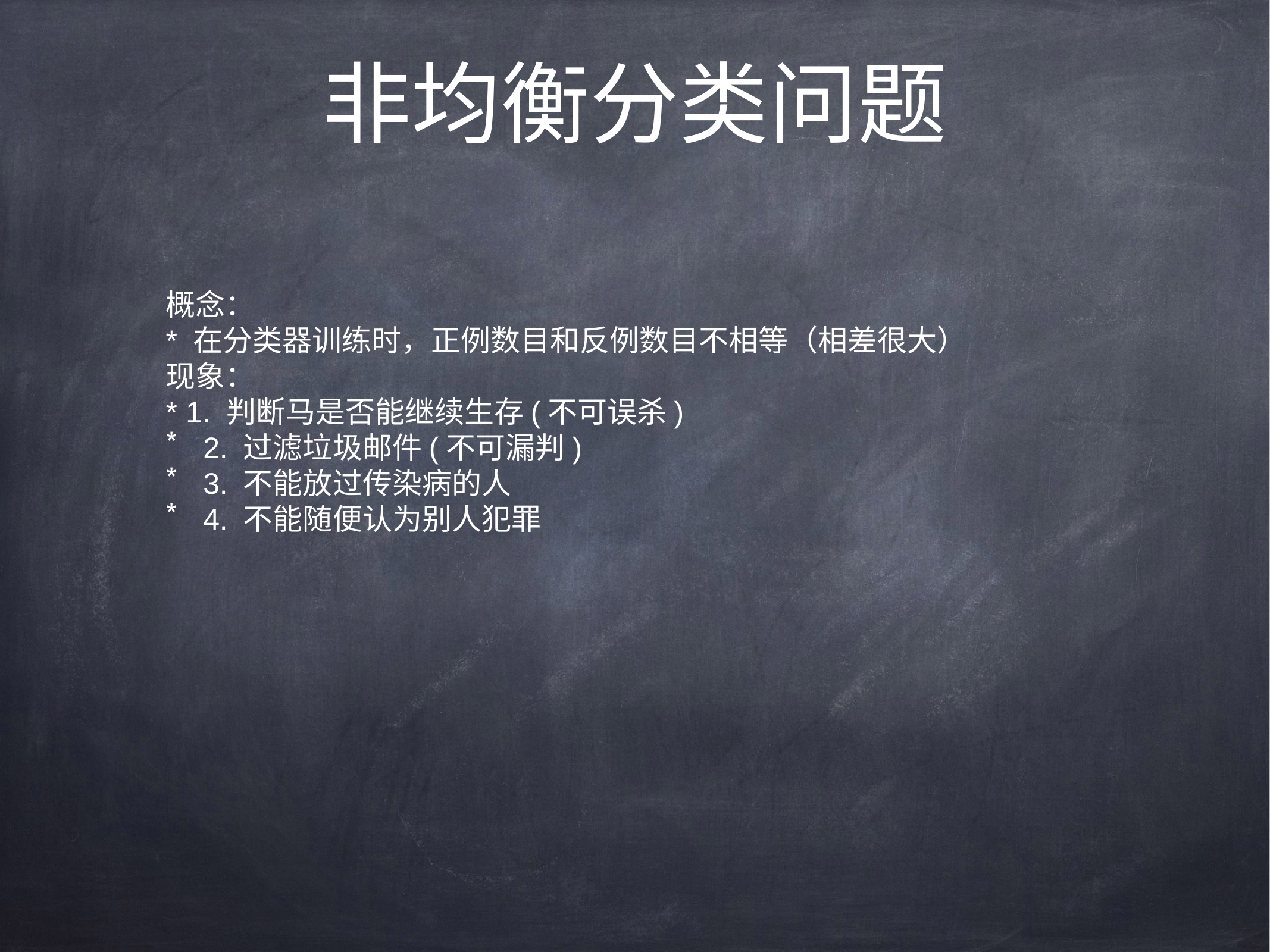

# 非均衡分类问题

概念：
* 在分类器训练时，正例数目和反例数目不相等（相差很大）
现象：
* 1. 判断马是否能继续生存(不可误杀)
2. 过滤垃圾邮件(不可漏判)
3. 不能放过传染病的人
4. 不能随便认为别人犯罪